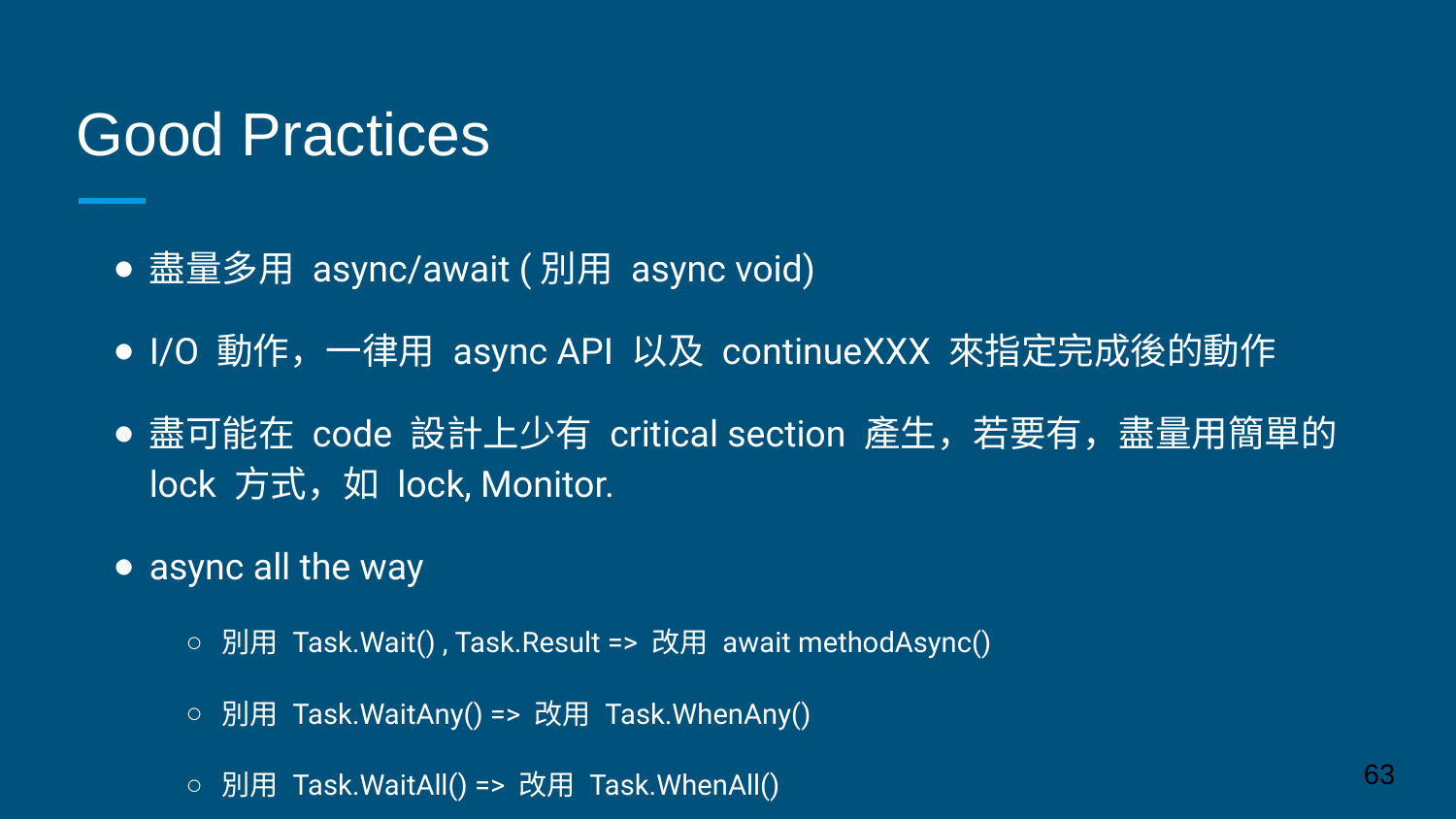

# Good Practices
盡量多用 async/await (別用 async void)
I/O 動作，一律用 async API 以及 continueXXX 來指定完成後的動作
盡可能在 code 設計上少有 critical section 產生，若要有，盡量用簡單的 lock 方式，如 lock, Monitor.
async all the way
別用 Task.Wait() , Task.Result => 改用 await methodAsync()
別用 Task.WaitAny() => 改用 Task.WhenAny()
別用 Task.WaitAll() => 改用 Task.WhenAll()
別用 Thread.Sleep() => 改用 Task.Delay()
如果適合，盡量用 ConfigureAwait(false). SynchronizationContext ?
63